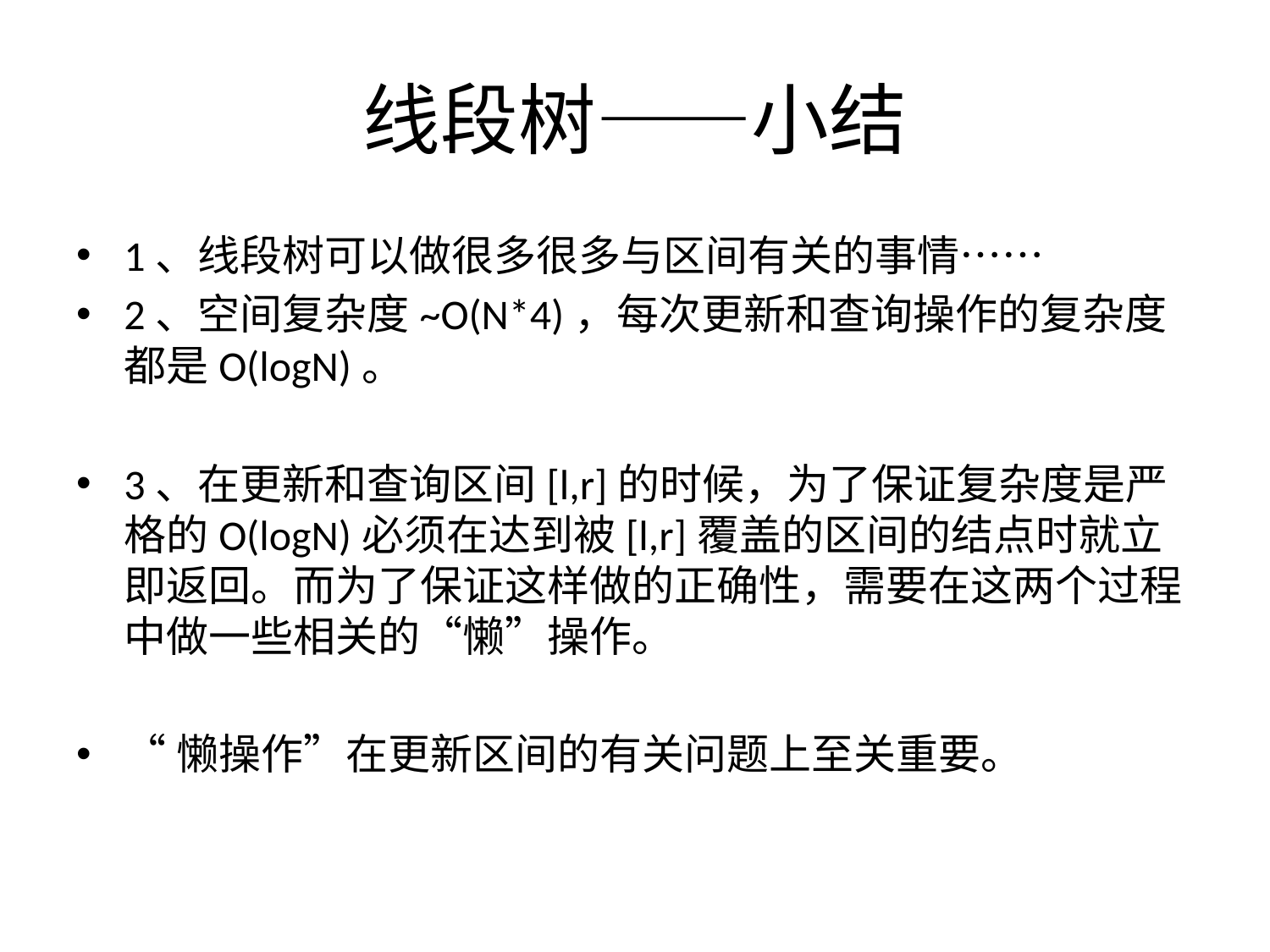

线段树——小结
1、线段树可以做很多很多与区间有关的事情……
2、空间复杂度~O(N*4)，每次更新和查询操作的复杂度都是O(logN)。

3、在更新和查询区间[l,r]的时候，为了保证复杂度是严格的O(logN)必须在达到被[l,r]覆盖的区间的结点时就立即返回。而为了保证这样做的正确性，需要在这两个过程中做一些相关的“懒”操作。

“懒操作”在更新区间的有关问题上至关重要。